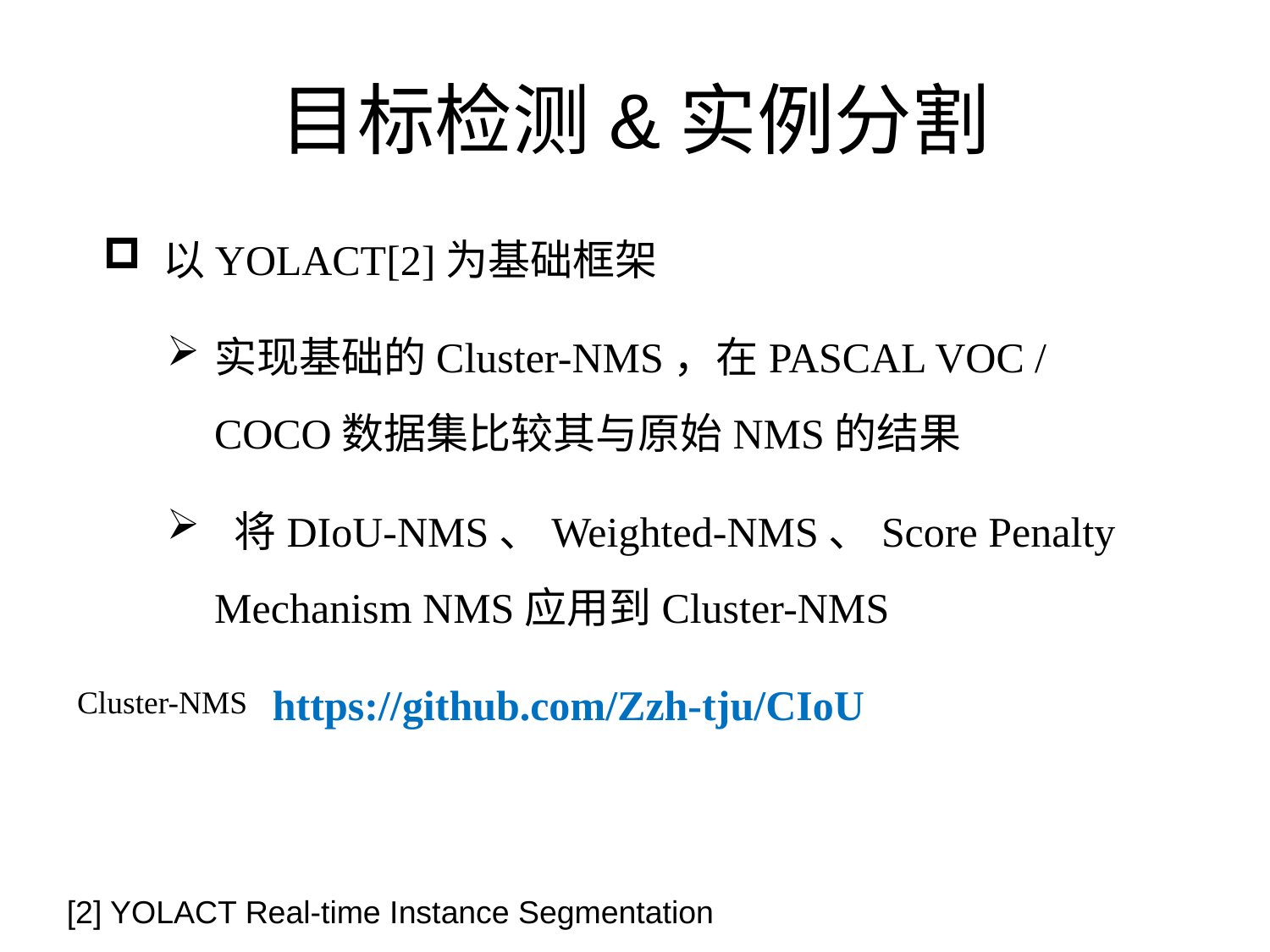

# 目标检测&实例分割
 以YOLACT[2]为基础框架
实现基础的Cluster-NMS，在PASCAL VOC / COCO数据集比较其与原始NMS的结果
 将DIoU-NMS、Weighted-NMS、Score Penalty Mechanism NMS应用到Cluster-NMS
    https://github.com/Zzh-tju/CIoU

Cluster-NMS
[2] YOLACT Real-time Instance Segmentation